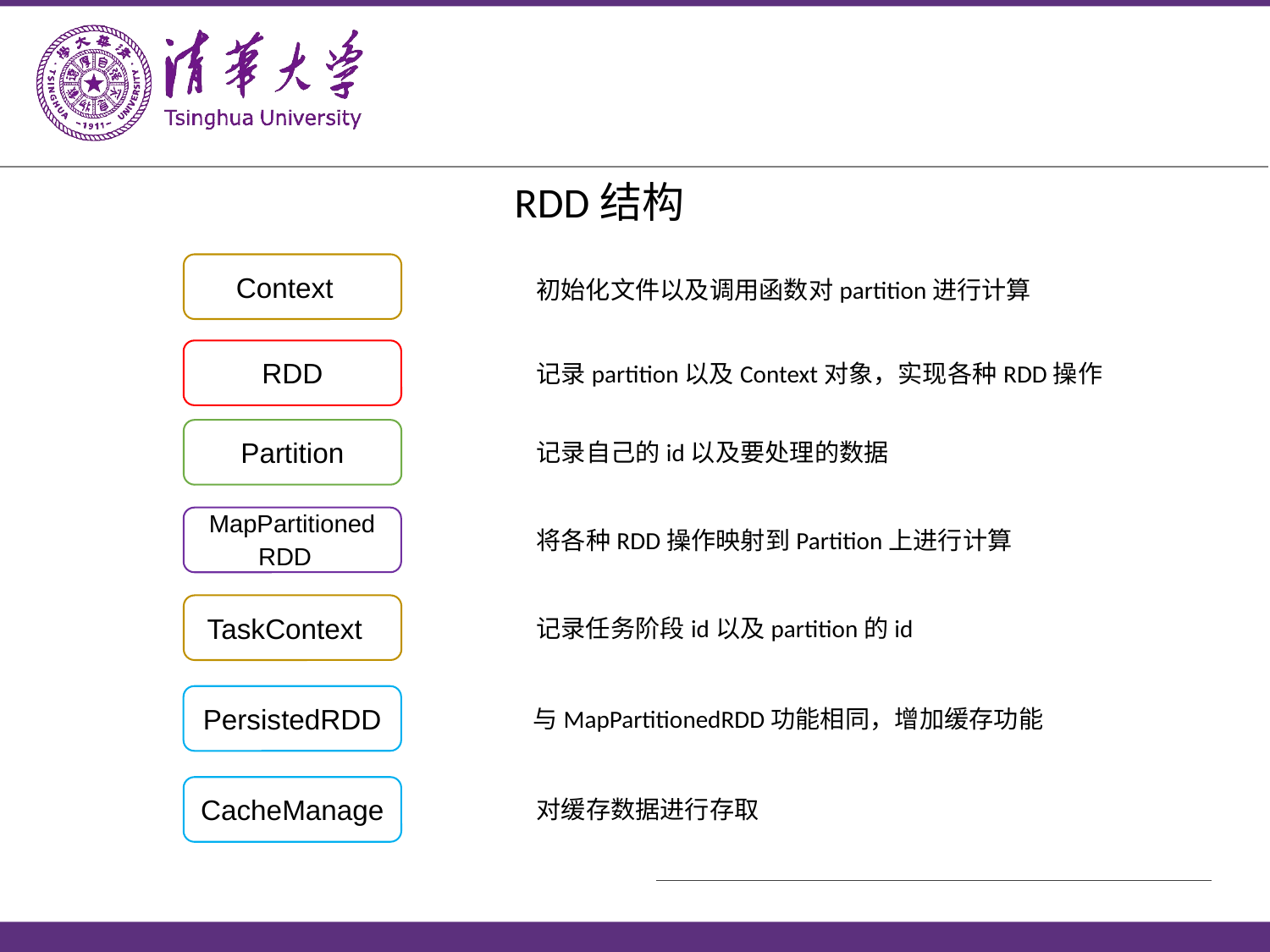

RDD结构
Context
初始化文件以及调用函数对partition进行计算
RDD
记录partition以及Context对象，实现各种RDD操作
Partition
记录自己的id以及要处理的数据
MapPartitioned
RDD
将各种RDD操作映射到Partition上进行计算
TaskContext
记录任务阶段id以及partition的id
PersistedRDD
与MapPartitionedRDD功能相同，增加缓存功能
CacheManage
对缓存数据进行存取